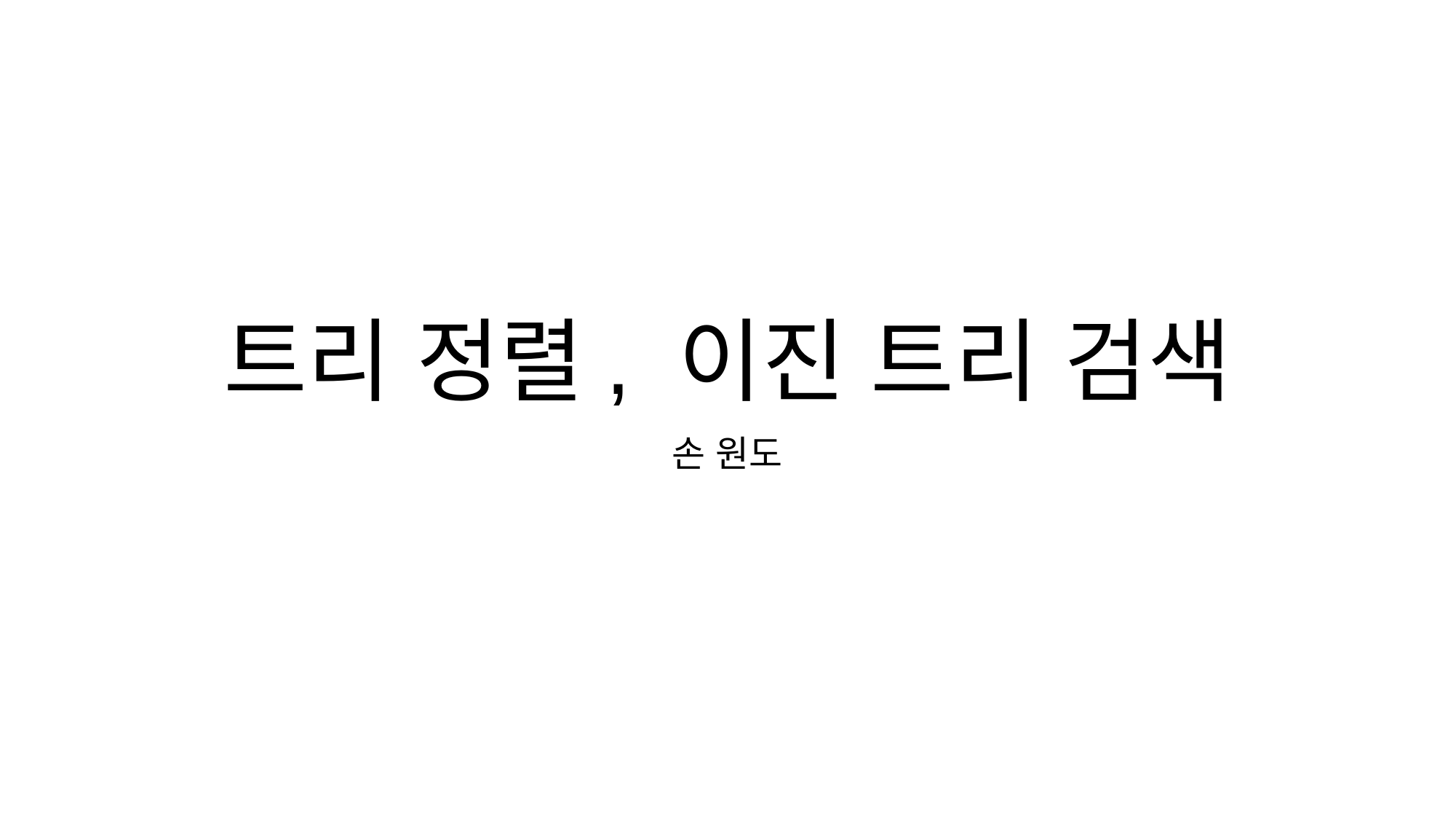

# 트리 정렬, 이진 트리 검색
손 원도